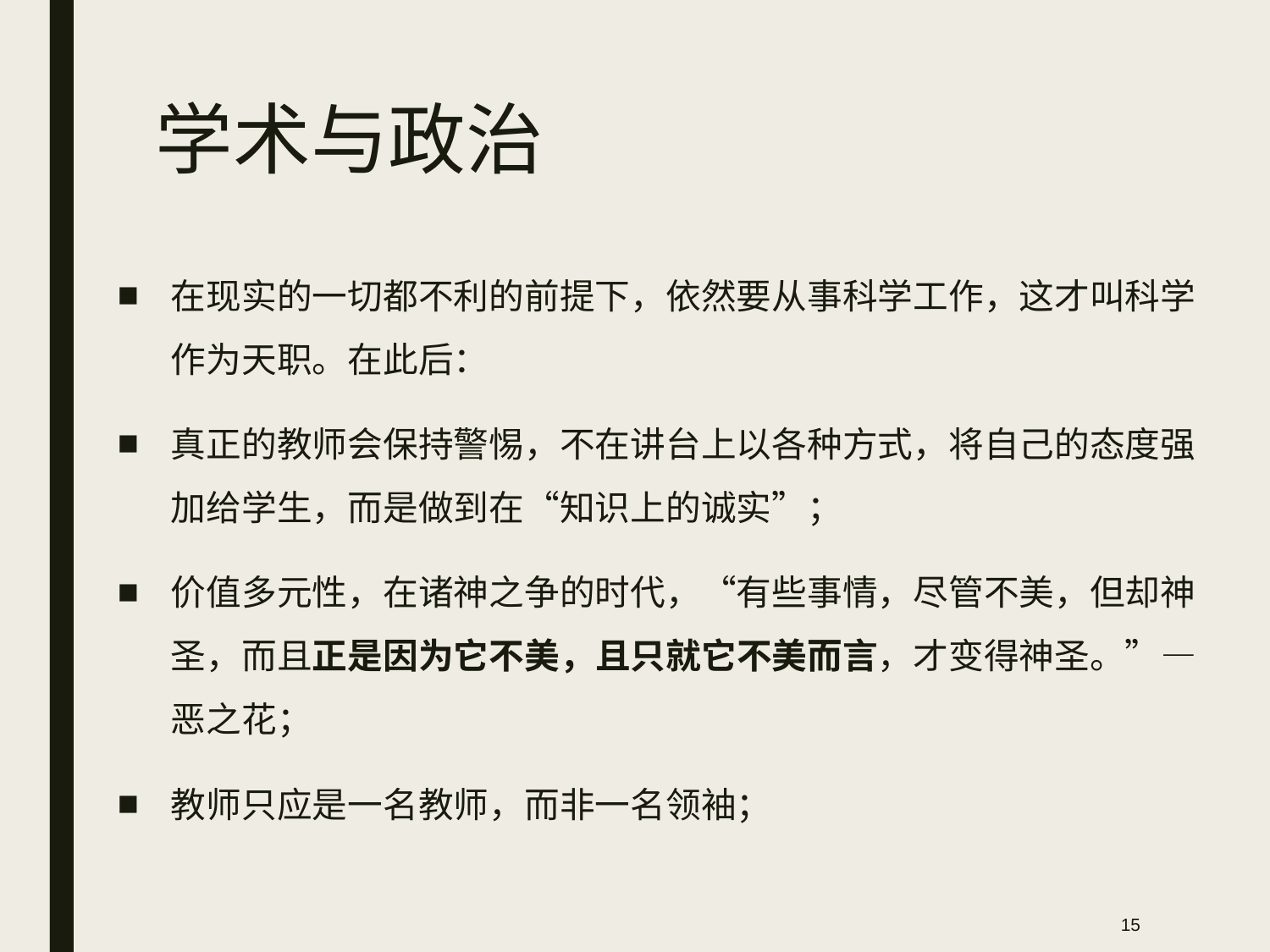

# 学术与政治
在现实的一切都不利的前提下，依然要从事科学工作，这才叫科学作为天职。在此后：
真正的教师会保持警惕，不在讲台上以各种方式，将自己的态度强加给学生，而是做到在“知识上的诚实”；
价值多元性，在诸神之争的时代，“有些事情，尽管不美，但却神圣，而且正是因为它不美，且只就它不美而言，才变得神圣。”—恶之花；
教师只应是一名教师，而非一名领袖；

15